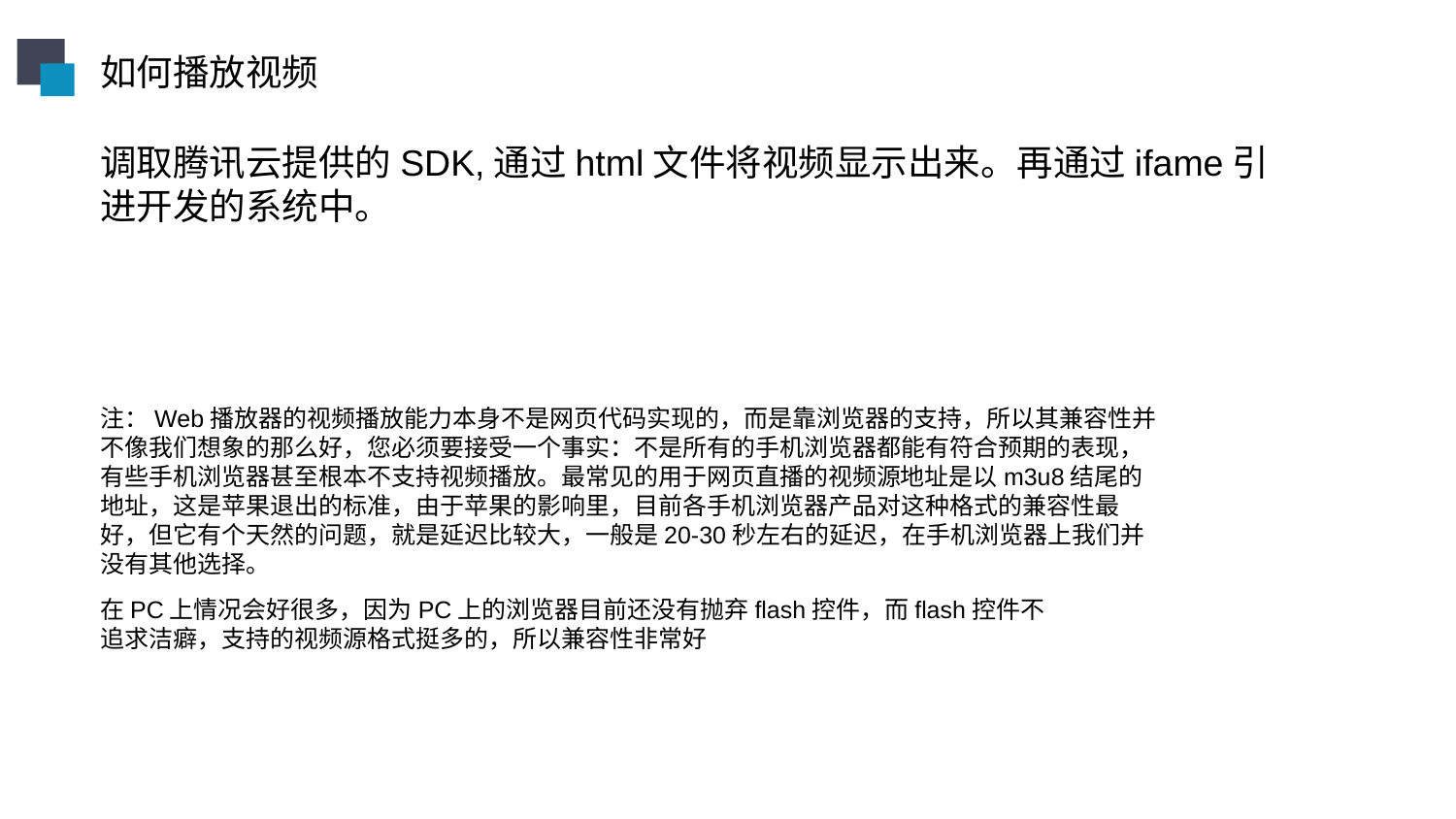

如何播放视频
调取腾讯云提供的SDK,通过html文件将视频显示出来。再通过ifame引进开发的系统中。
注：Web播放器的视频播放能力本身不是网页代码实现的，而是靠浏览器的支持，所以其兼容性并不像我们想象的那么好，您必须要接受一个事实：不是所有的手机浏览器都能有符合预期的表现，有些手机浏览器甚至根本不支持视频播放。最常见的用于网页直播的视频源地址是以m3u8结尾的地址，这是苹果退出的标准，由于苹果的影响里，目前各手机浏览器产品对这种格式的兼容性最好，但它有个天然的问题，就是延迟比较大，一般是20-30秒左右的延迟，在手机浏览器上我们并没有其他选择。
在PC上情况会好很多，因为PC上的浏览器目前还没有抛弃flash控件，而flash控件不追求洁癖，支持的视频源格式挺多的，所以兼容性非常好